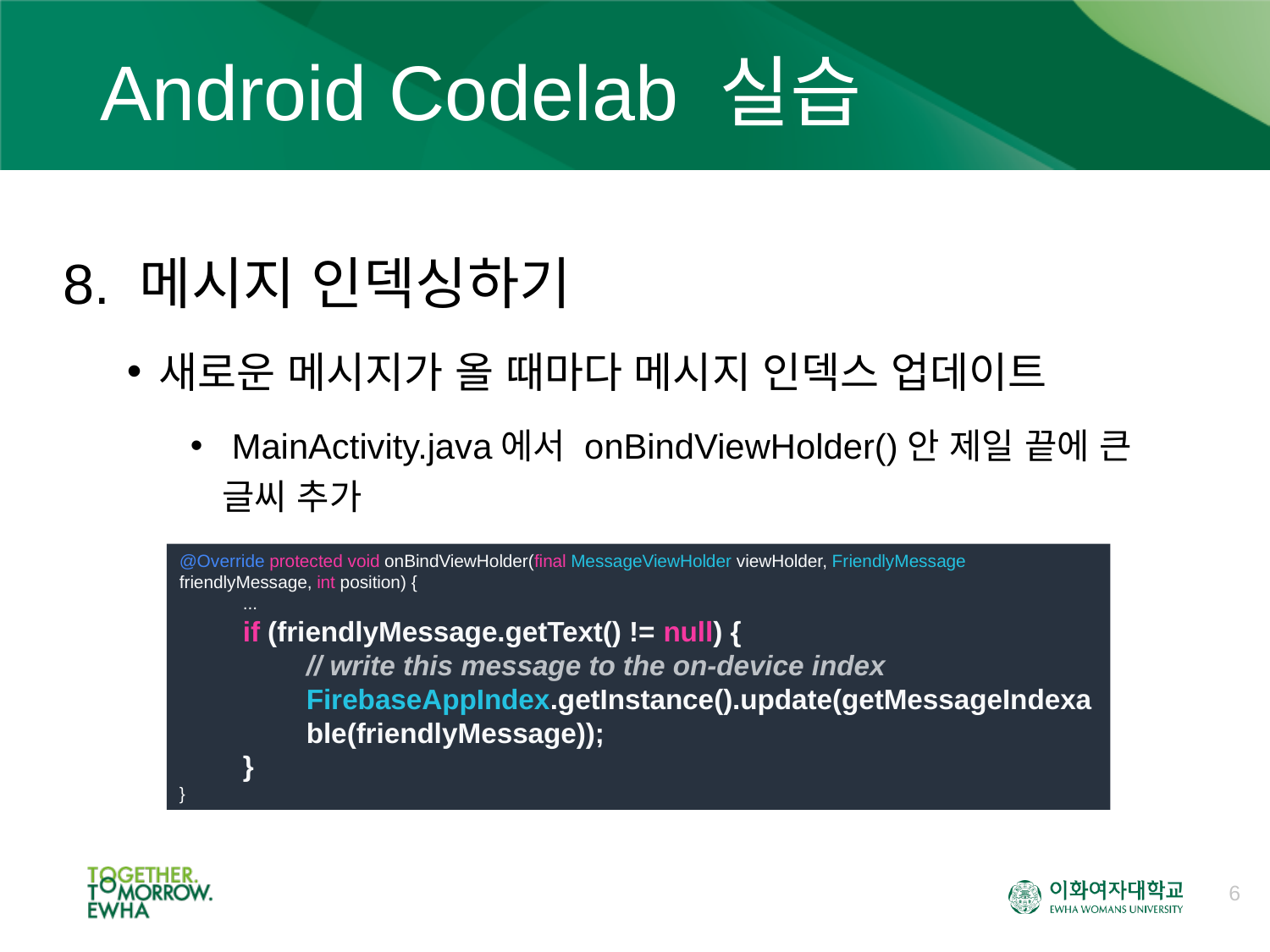

# Android Codelab 실습
8. 메시지 인덱싱하기
새로운 메시지가 올 때마다 메시지 인덱스 업데이트
 MainActivity.java에서 onBindViewHolder()안 제일 끝에 큰 글씨 추가
@Override protected void onBindViewHolder(final MessageViewHolder viewHolder, FriendlyMessage friendlyMessage, int position) {
...
if (friendlyMessage.getText() != null) {
// write this message to the on-device index
FirebaseAppIndex.getInstance().update(getMessageIndexable(friendlyMessage));
}
}
6